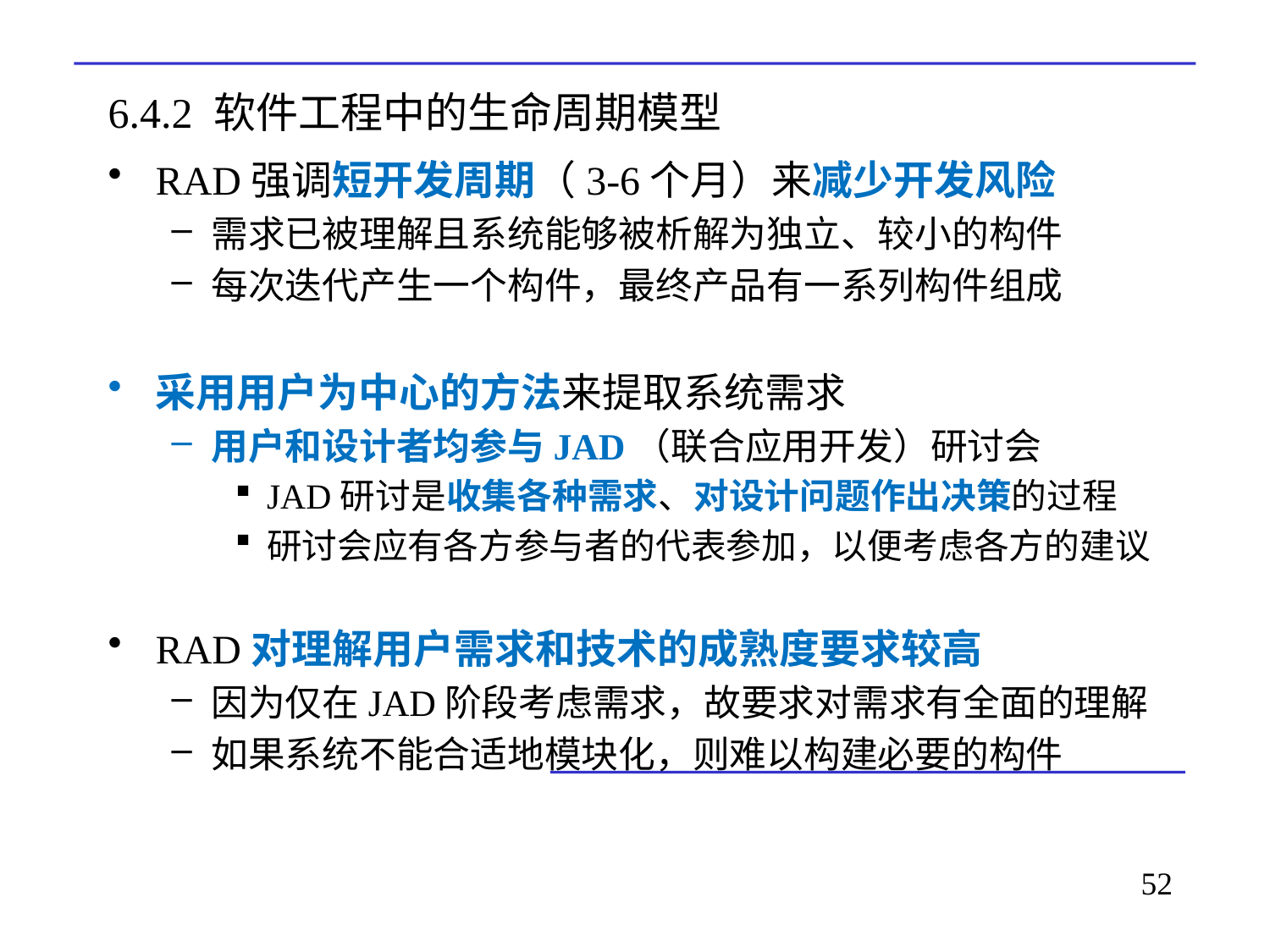

# 6.4.2 软件工程中的生命周期模型
RAD强调短开发周期（3-6个月）来减少开发风险
需求已被理解且系统能够被析解为独立、较小的构件
每次迭代产生一个构件，最终产品有一系列构件组成

采用用户为中心的方法来提取系统需求
用户和设计者均参与JAD（联合应用开发）研讨会
JAD研讨是收集各种需求、对设计问题作出决策的过程
研讨会应有各方参与者的代表参加，以便考虑各方的建议

RAD对理解用户需求和技术的成熟度要求较高
因为仅在JAD阶段考虑需求，故要求对需求有全面的理解
如果系统不能合适地模块化，则难以构建必要的构件
52